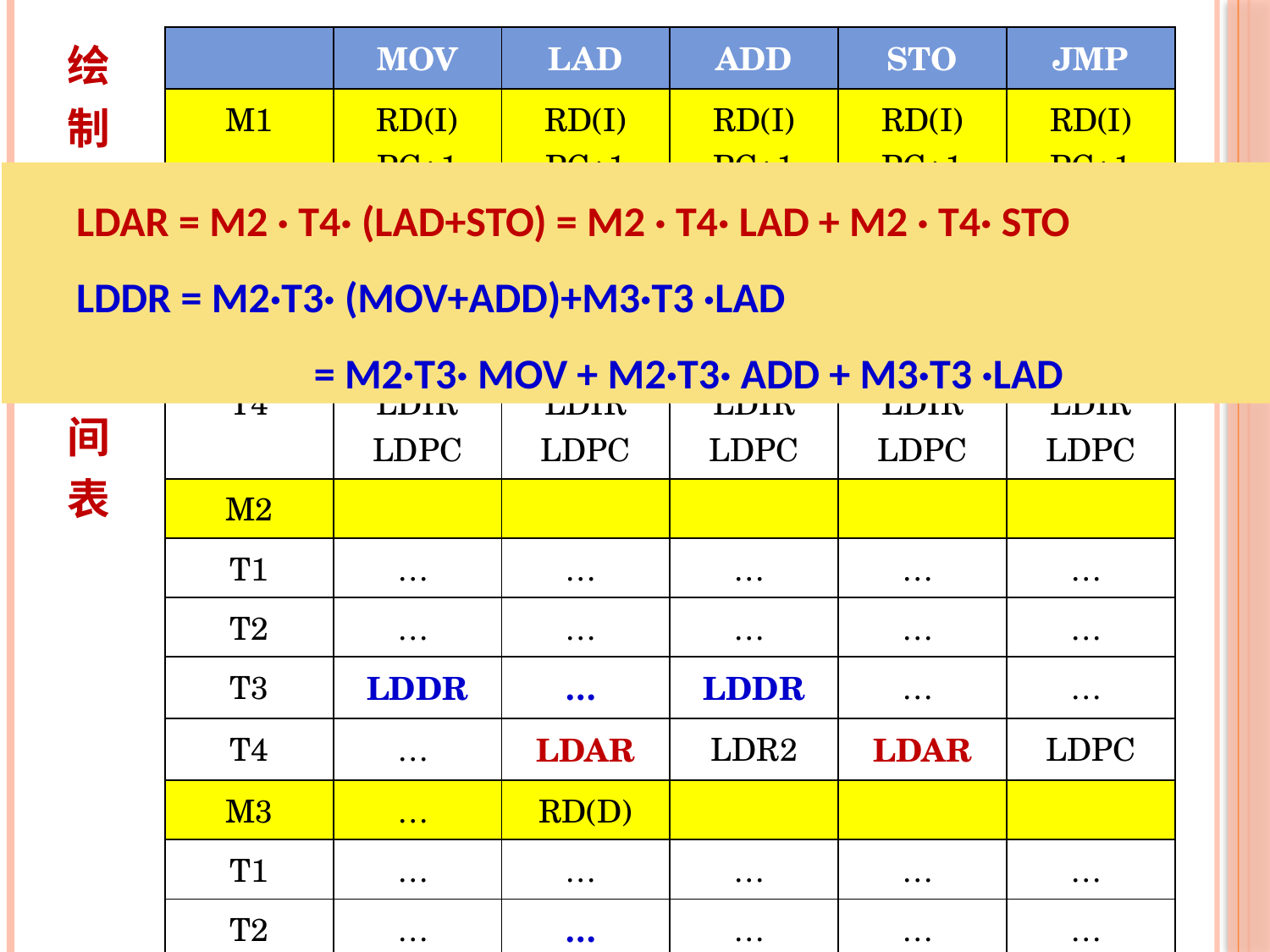

# 绘制微操作时间表
|  | MOV | LAD | ADD | STO | JMP |
| --- | --- | --- | --- | --- | --- |
| M1 | RD(I) PC+1 | RD(I) PC+1 | RD(I) PC+1 | RD(I) PC+1 | RD(I) PC+1 |
| T1 | … | … | … | … | … |
| T2 | … | … | … | … | … |
| T3 | … | … | … | … | … |
| T4 | LDIR LDPC | LDIR LDPC | LDIR LDPC | LDIR LDPC | LDIR LDPC |
| M2 |  |  |  |  |  |
| T1 | … | … | … | … | … |
| T2 | … | … | … | … | … |
| T3 | LDDR | … | LDDR | … | … |
| T4 | … | LDAR | LDR2 | LDAR | LDPC |
| M3 | … | RD(D) |  |  |  |
| T1 | … | … | … | … | … |
| T2 | … | … | … | … | … |
| T3 | … | LDDR | … | WE(D) | … |
| T4 | … | … | … | … | … |
LDAR = M2 · T4· (LAD+STO) = M2 · T4· LAD + M2 · T4· STO
LDDR = M2·T3· (MOV+ADD)+M3·T3 ·LAD
= M2·T3· MOV + M2·T3· ADD + M3·T3 ·LAD
LDIR：打入指令寄存器，LDPC：打入程序计数器